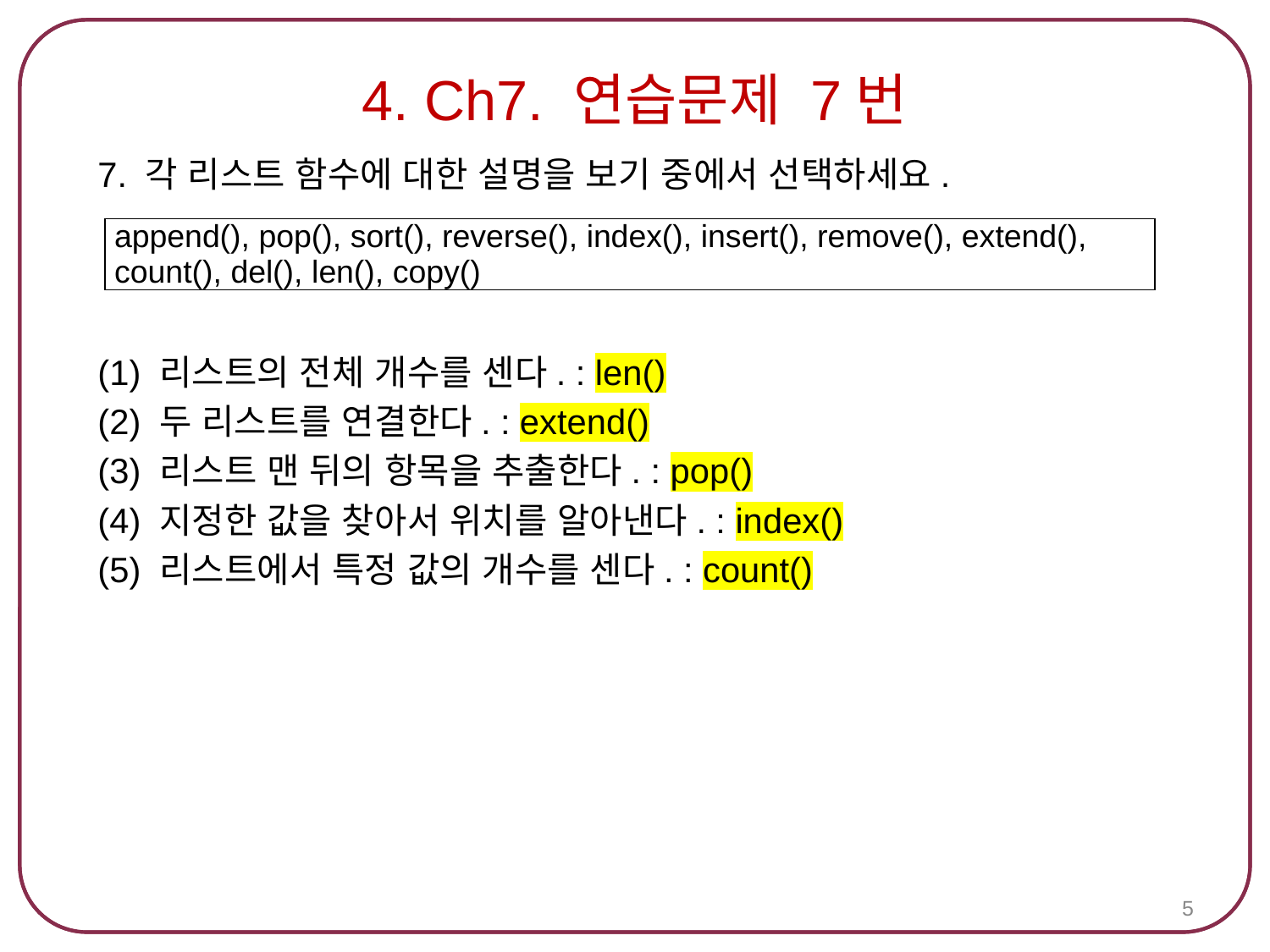

# 4. Ch7. 연습문제 7번
7. 각 리스트 함수에 대한 설명을 보기 중에서 선택하세요.

(1) 리스트의 전체 개수를 센다. : len()
(2) 두 리스트를 연결한다. : extend()
(3) 리스트 맨 뒤의 항목을 추출한다. : pop()
(4) 지정한 값을 찾아서 위치를 알아낸다. : index()
(5) 리스트에서 특정 값의 개수를 센다. : count()

| append(), pop(), sort(), reverse(), index(), insert(), remove(), extend(), count(), del(), len(), copy() |
| --- |

5